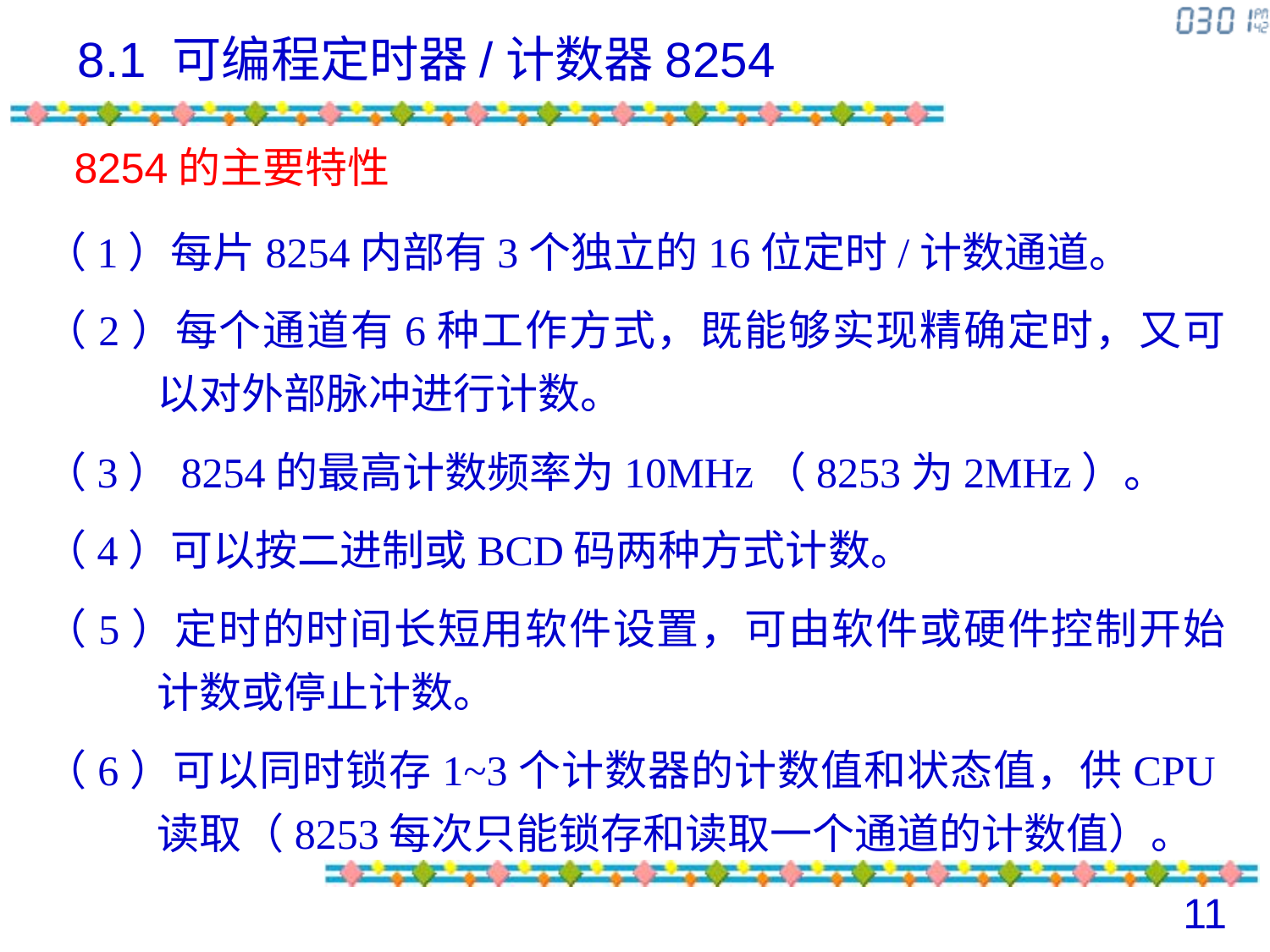

8.1 可编程定时器/计数器8254
8254的主要特性
（1）每片8254内部有3个独立的16位定时/计数通道。
（2）每个通道有6种工作方式，既能够实现精确定时，又可以对外部脉冲进行计数。
（3）8254的最高计数频率为10MHz（8253为2MHz）。
（4）可以按二进制或BCD码两种方式计数。
（5）定时的时间长短用软件设置，可由软件或硬件控制开始计数或停止计数。
（6）可以同时锁存1~3个计数器的计数值和状态值，供CPU读取（8253每次只能锁存和读取一个通道的计数值）。